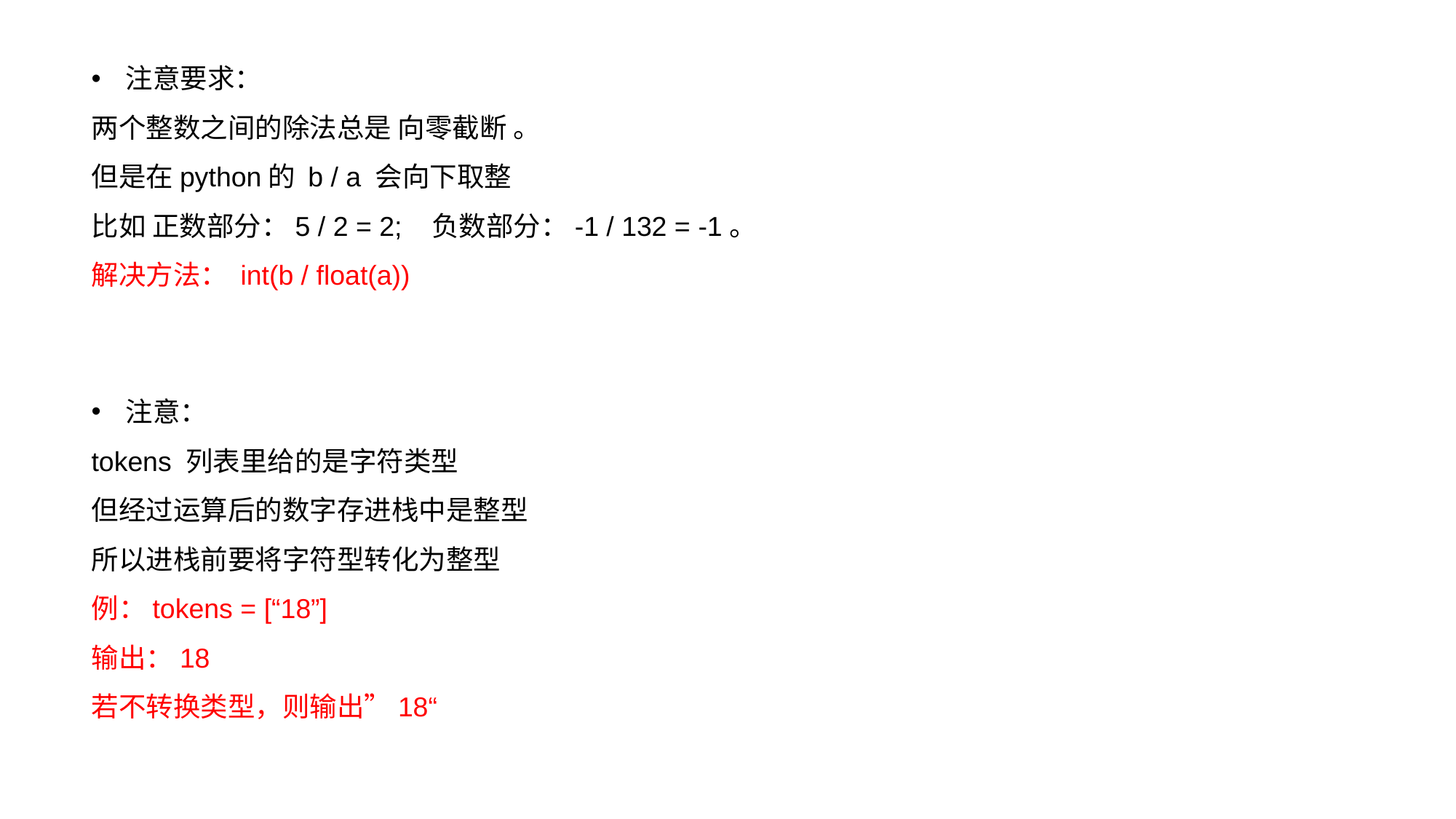

注意要求：
两个整数之间的除法总是 向零截断 。
但是在python的 b / a 会向下取整
比如 正数部分：5 / 2 = 2;   负数部分：-1 / 132 = -1。
解决方法： int(b / float(a))

注意：
tokens 列表里给的是字符类型
但经过运算后的数字存进栈中是整型
所以进栈前要将字符型转化为整型
例：tokens = [“18”]
输出：18
若不转换类型，则输出”18“